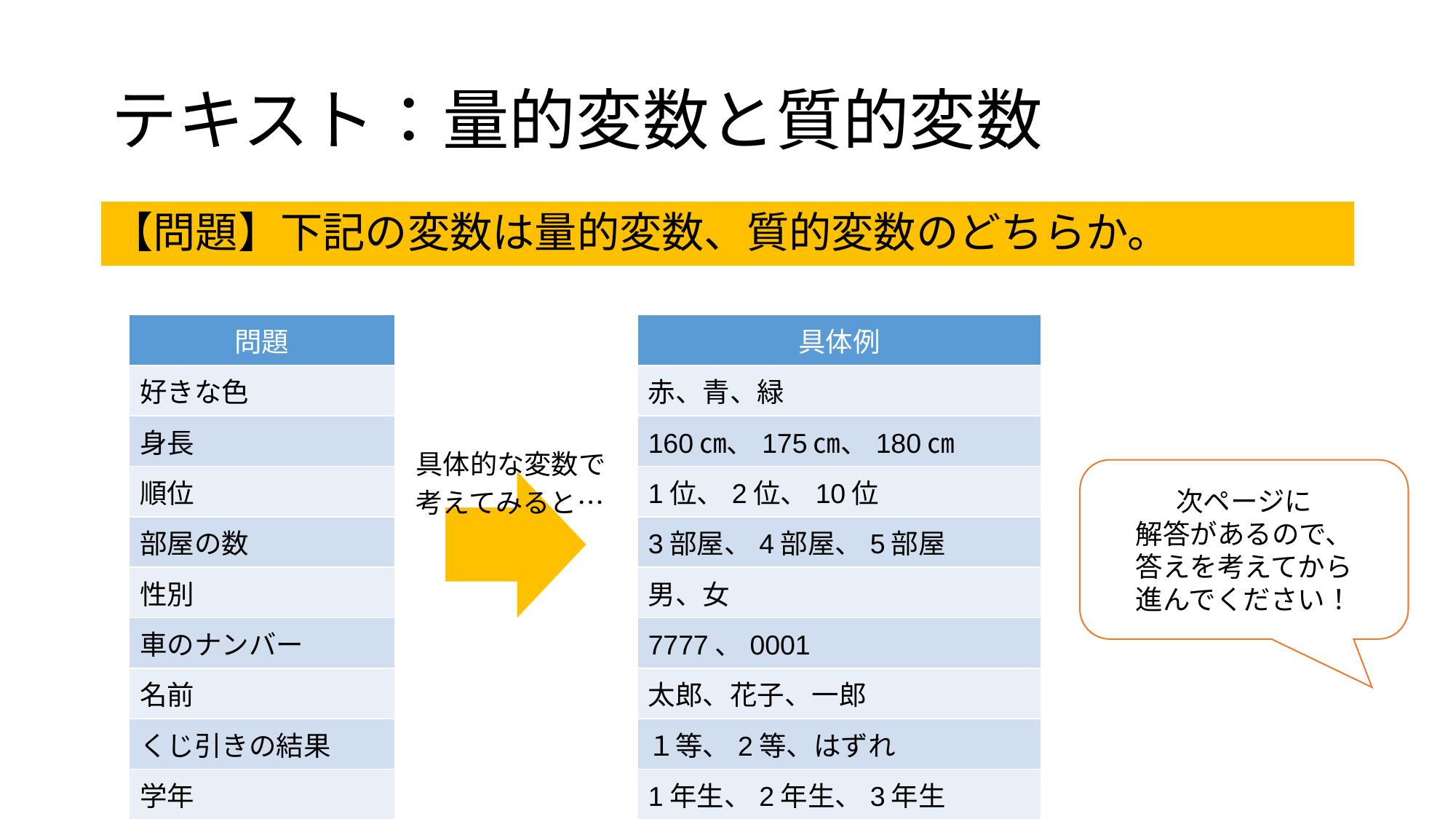

# テキスト：量的変数と質的変数
【問題】下記の変数は量的変数、質的変数のどちらか。
| 問題 |
| --- |
| 好きな色 |
| 身長 |
| 順位 |
| 部屋の数 |
| 性別 |
| 車のナンバー |
| 名前 |
| くじ引きの結果 |
| 学年 |
| 具体例 |
| --- |
| 赤、青、緑 |
| 160㎝、175㎝、180㎝ |
| 1位、2位、10位 |
| 3部屋、4部屋、5部屋 |
| 男、女 |
| 7777、0001 |
| 太郎、花子、一郎 |
| １等、2等、はずれ |
| 1年生、2年生、3年生 |
具体的な変数で
考えてみると…
次ページに
解答があるので、
答えを考えてから
進んでください！